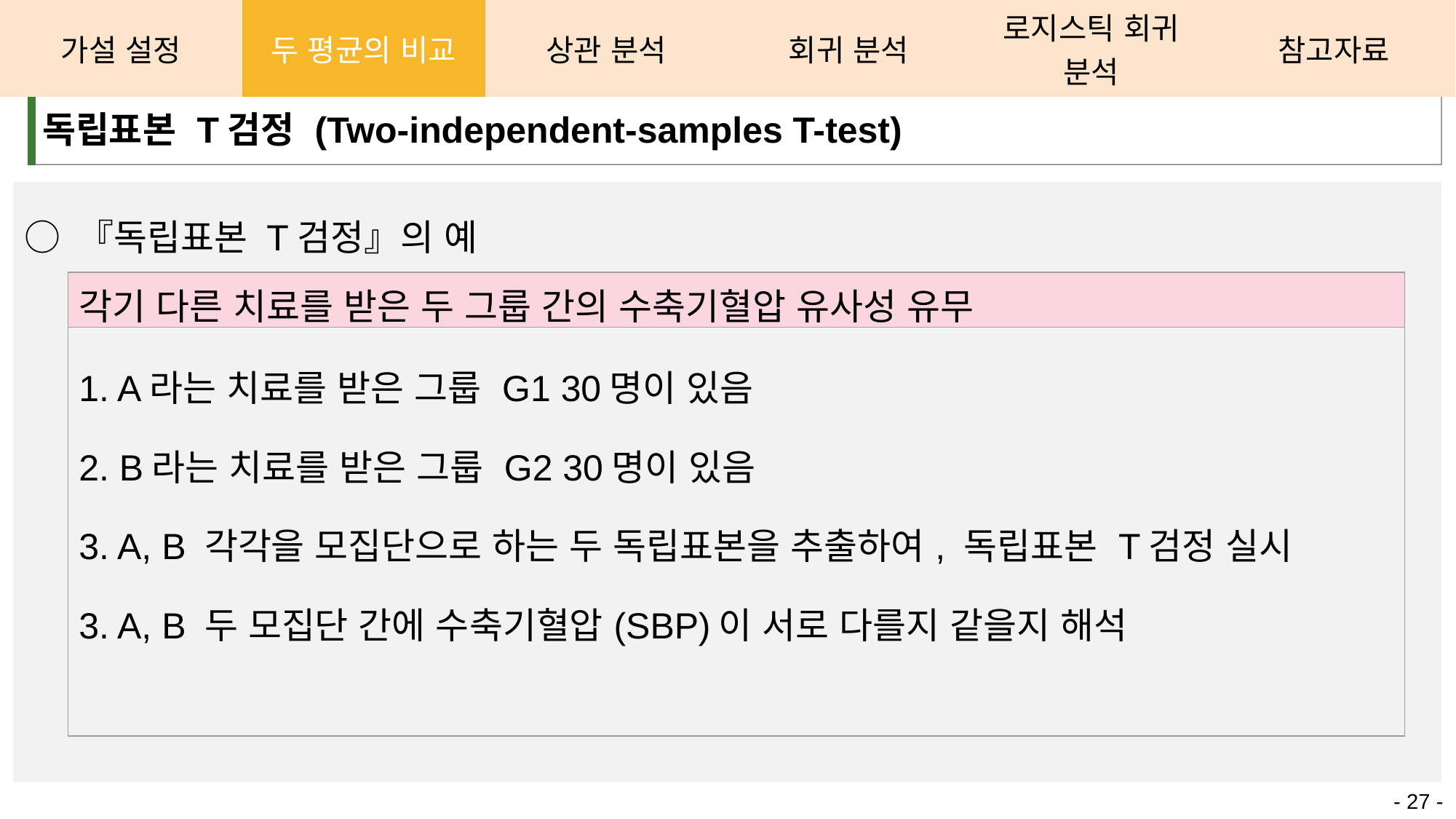

| 가설 설정 | 두 평균의 비교 | 상관 분석 | 회귀 분석 | 로지스틱 회귀 분석 | 참고자료 |
| --- | --- | --- | --- | --- | --- |
| 독립표본 T검정 (Two-independent-samples T-test) |
| --- |
○ 『독립표본 T검정』의 예

| 각기 다른 치료를 받은 두 그룹 간의 수축기혈압 유사성 유무 |
| --- |
| 1. A라는 치료를 받은 그룹 G1 30명이 있음 2. B라는 치료를 받은 그룹 G2 30명이 있음 3. A, B 각각을 모집단으로 하는 두 독립표본을 추출하여, 독립표본 T검정 실시 3. A, B 두 모집단 간에 수축기혈압(SBP)이 서로 다를지 같을지 해석 |
- 27 -